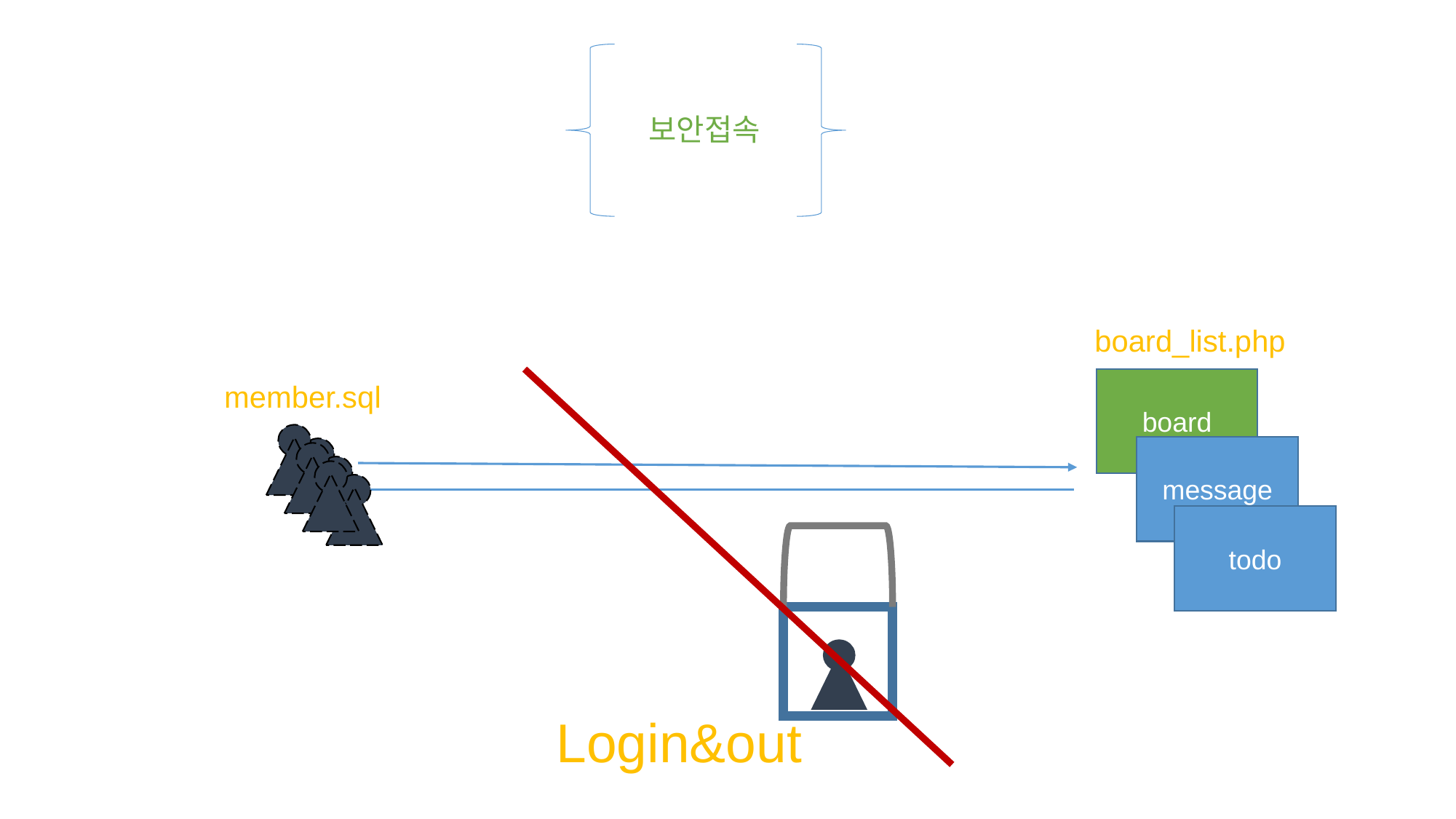

보안접속
board_list.php
member.sql
board

message

todo

Login&out